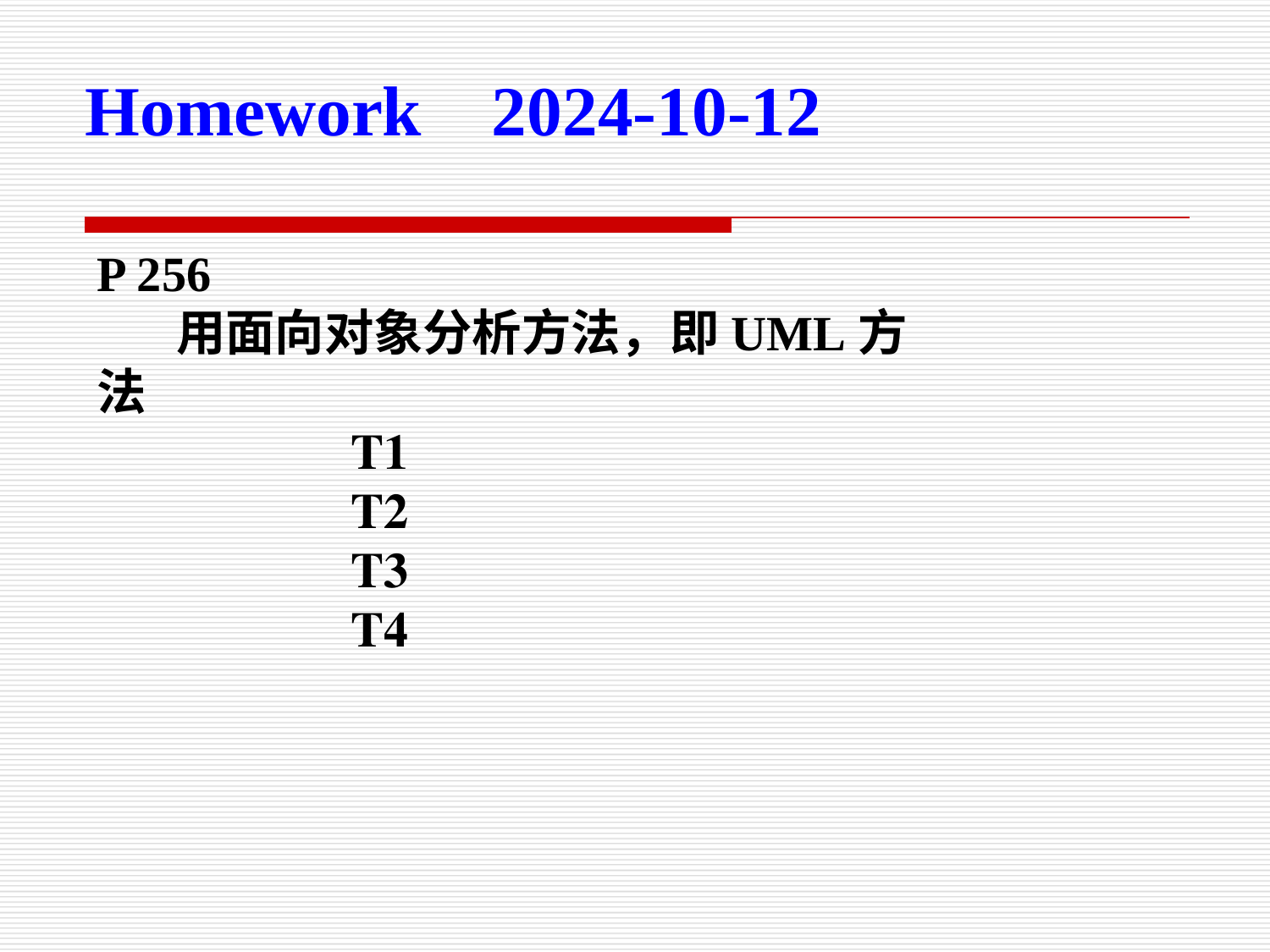

Homework    2024-10-12
P 256
      用面向对象分析方法，即UML方法
		T1
		T2
		T3
		T4